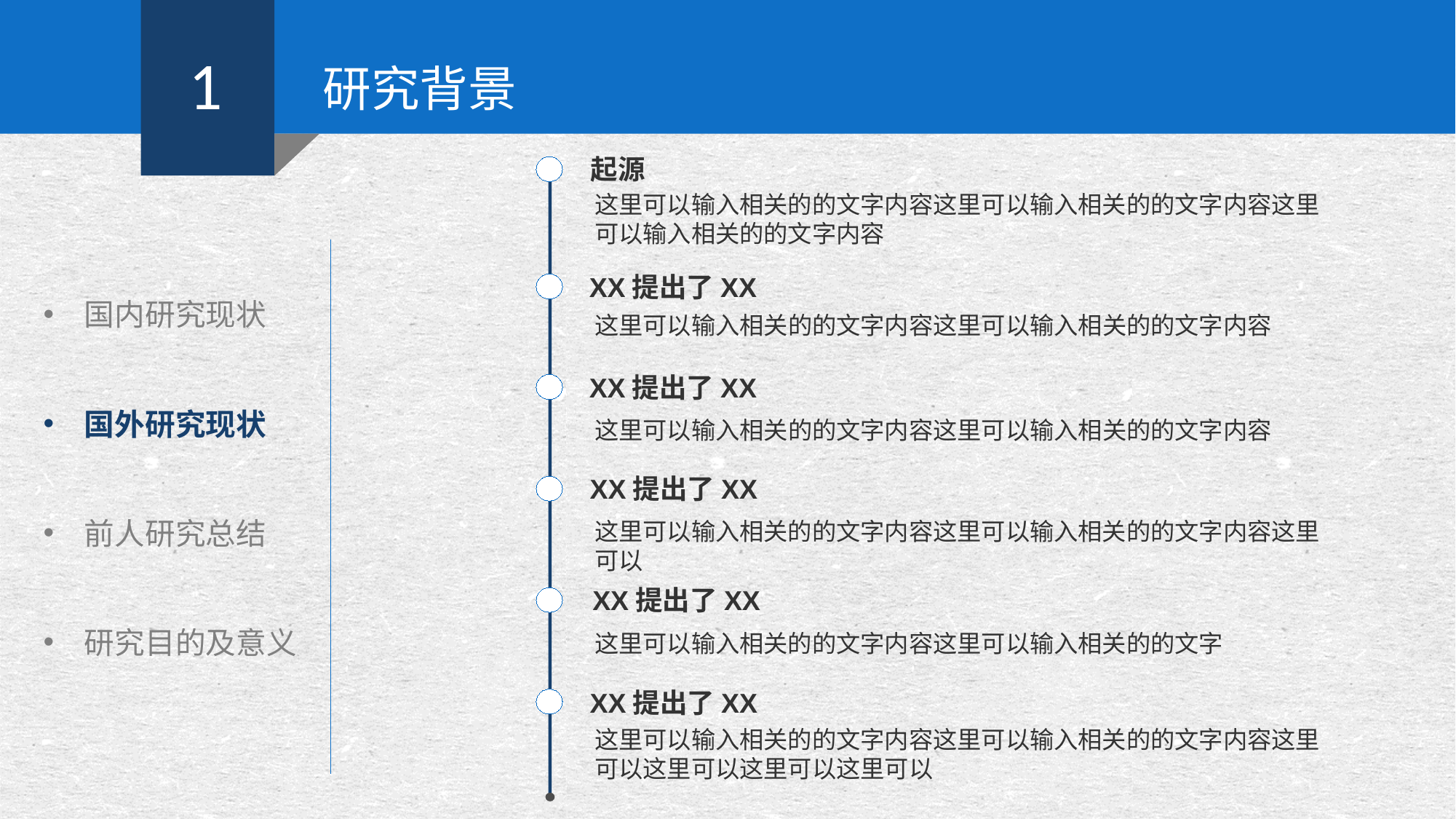

1
研究背景

起源

这里可以输入相关的的文字内容这里可以输入相关的的文字内容这里可以输入相关的的文字内容
国内研究现状
国外研究现状
前人研究总结
研究目的及意义
XX提出了XX

这里可以输入相关的的文字内容这里可以输入相关的的文字内容
XX提出了XX

这里可以输入相关的的文字内容这里可以输入相关的的文字内容
XX提出了XX

这里可以输入相关的的文字内容这里可以输入相关的的文字内容这里可以
XX提出了XX

这里可以输入相关的的文字内容这里可以输入相关的的文字
XX提出了XX

这里可以输入相关的的文字内容这里可以输入相关的的文字内容这里可以这里可以这里可以这里可以